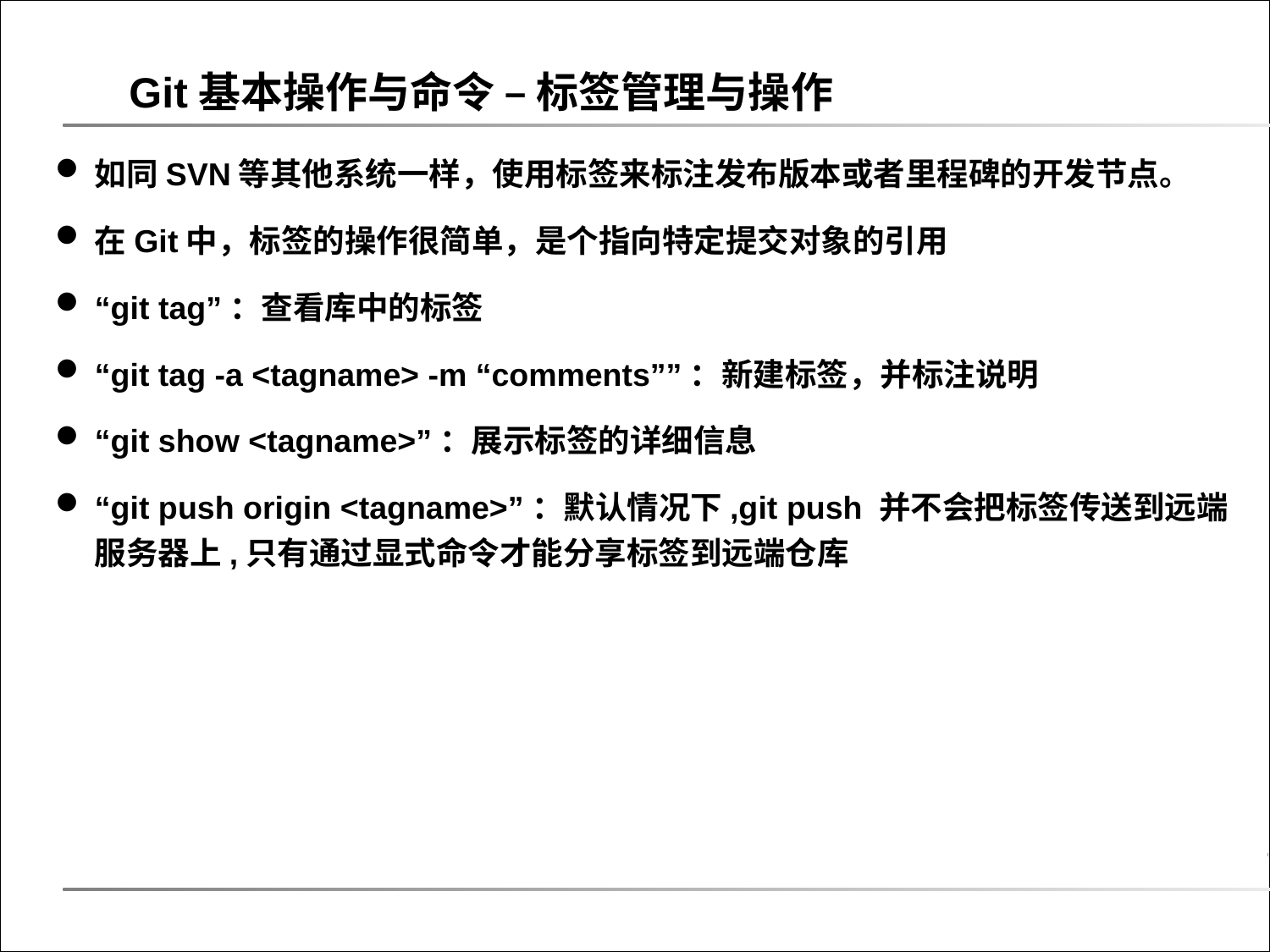

Git基本操作与命令 – 标签管理与操作
如同SVN等其他系统一样，使用标签来标注发布版本或者里程碑的开发节点。
在Git中，标签的操作很简单，是个指向特定提交对象的引用
“git tag”：查看库中的标签
“git tag -a <tagname> -m “comments””：新建标签，并标注说明
“git show <tagname>”：展示标签的详细信息
“git push origin <tagname>”：默认情况下,git push 并不会把标签传送到远端服务器上,只有通过显式命令才能分享标签到远端仓库